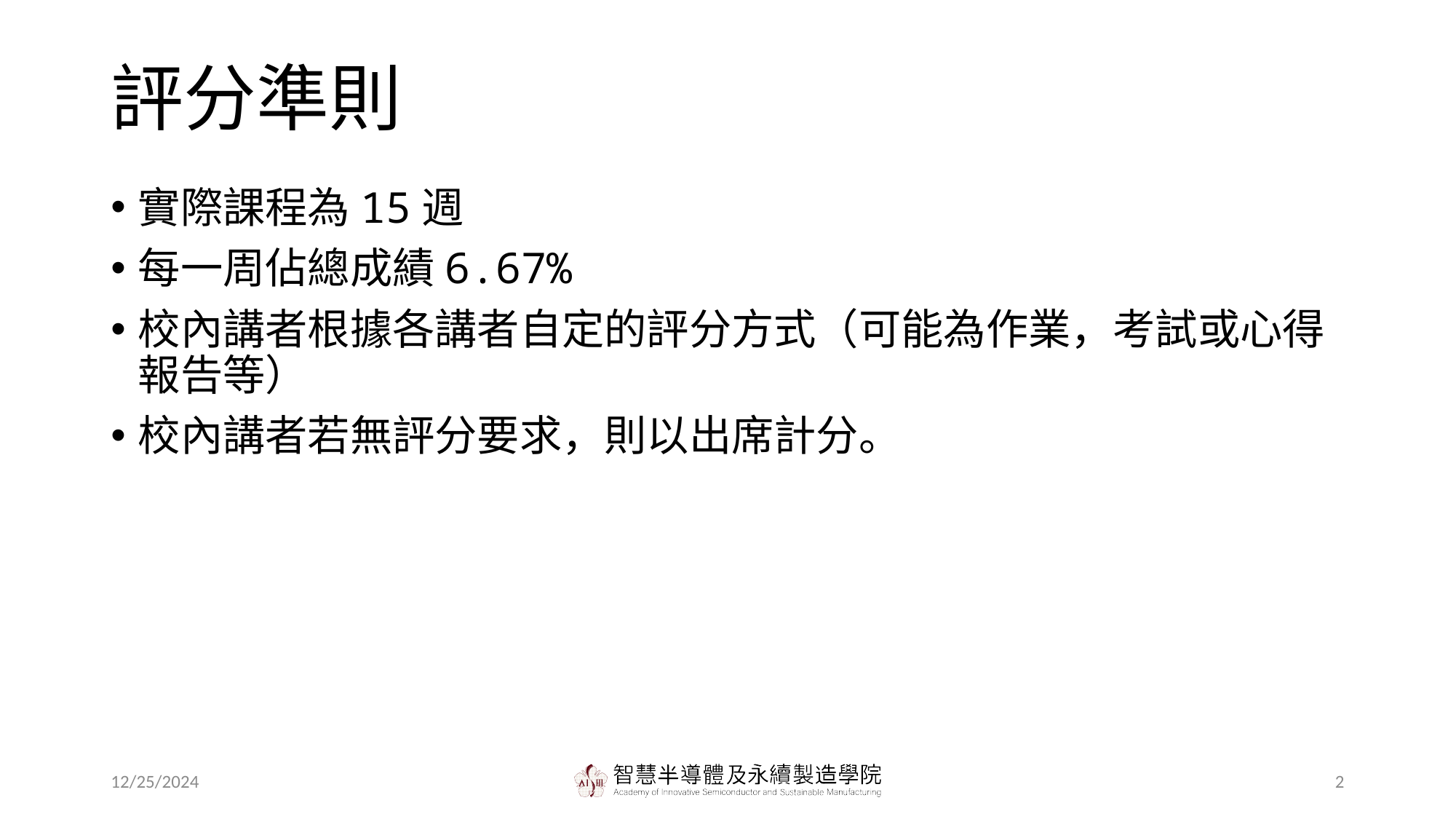

# 評分準則
實際課程為15週
每一周佔總成績6.67%
校內講者根據各講者自定的評分方式（可能為作業，考試或心得報告等）
校內講者若無評分要求，則以出席計分。
12/25/2024
2